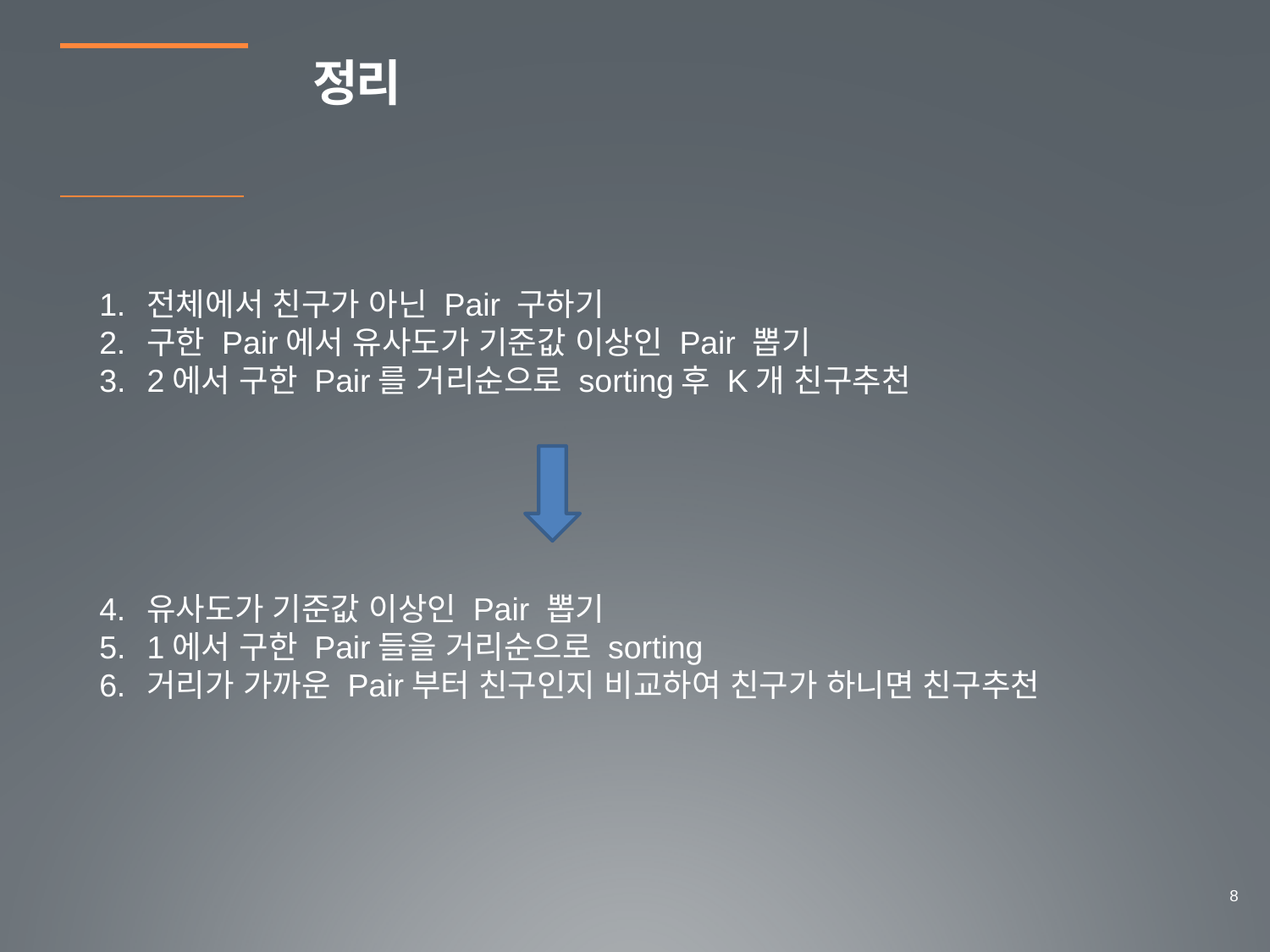

정리

전체에서 친구가 아닌 Pair 구하기
구한 Pair에서 유사도가 기준값 이상인 Pair 뽑기
2에서 구한 Pair를 거리순으로 sorting후 K개 친구추천

유사도가 기준값 이상인 Pair 뽑기
1에서 구한 Pair들을 거리순으로 sorting
거리가 가까운 Pair부터 친구인지 비교하여 친구가 하니면 친구추천